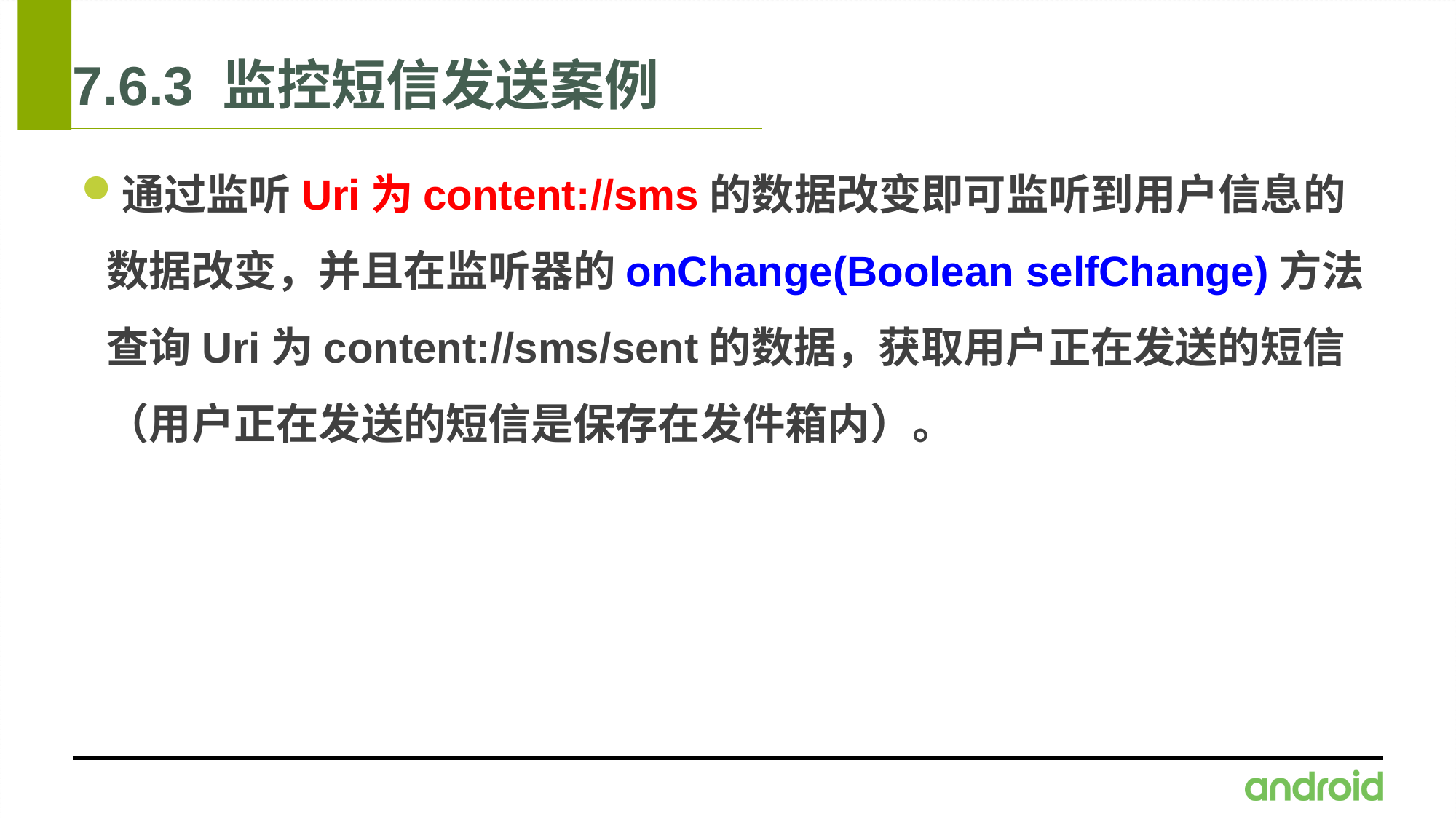

# 7.6.3 监控短信发送案例
通过监听Uri为content://sms的数据改变即可监听到用户信息的数据改变，并且在监听器的onChange(Boolean selfChange)方法查询Uri为content://sms/sent的数据，获取用户正在发送的短信（用户正在发送的短信是保存在发件箱内）。